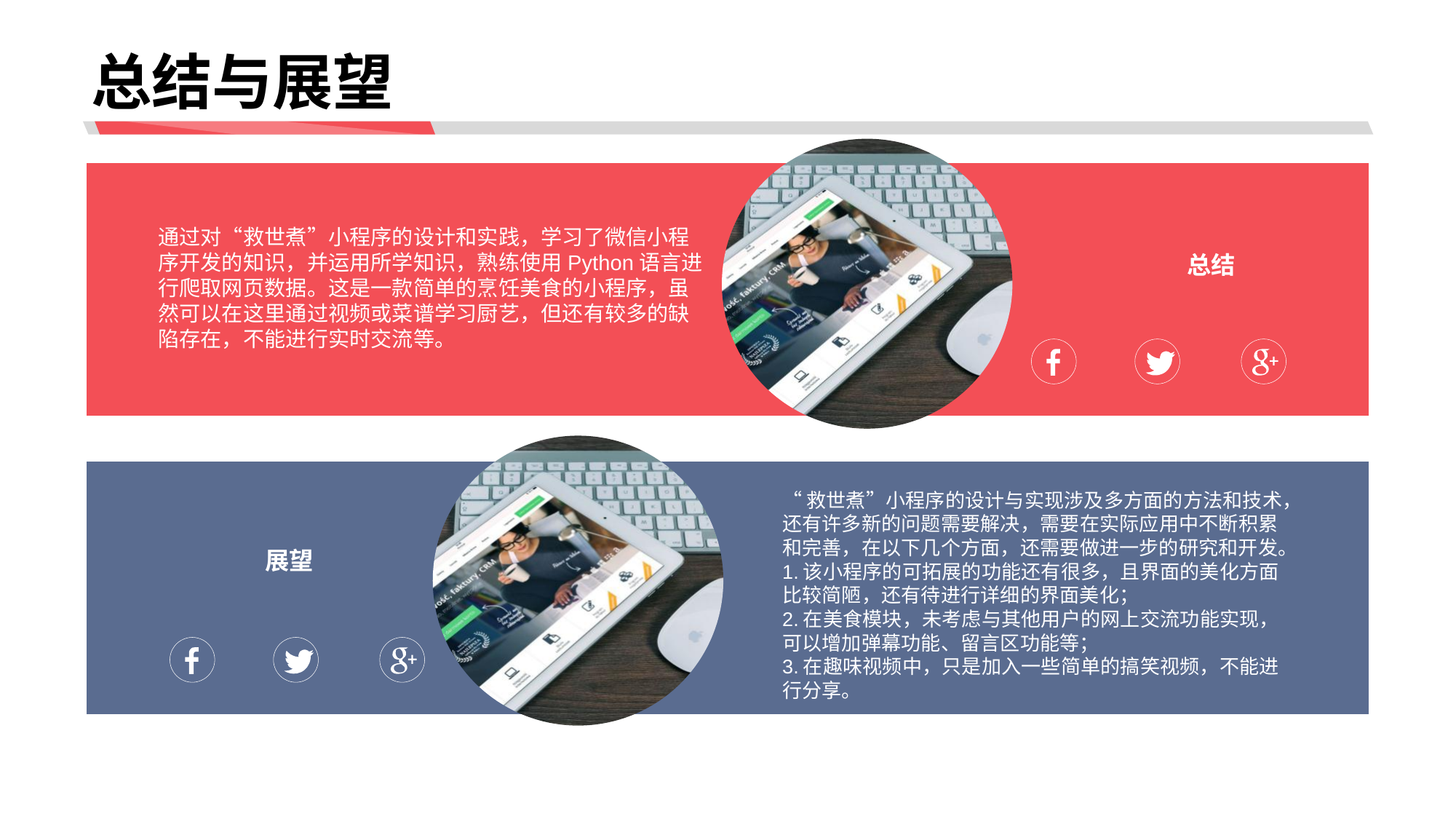

# 总结与展望

通过对“救世煮”小程序的设计和实践，学习了微信小程
序开发的知识，并运用所学知识，熟练使用Python语言进
行爬取网页数据。这是一款简单的烹饪美食的小程序，虽
然可以在这里通过视频或菜谱学习厨艺，但还有较多的缺
陷存在，不能进行实时交流等。

“救世煮”小程序的设计与实现涉及多方面的方法和技术，
还有许多新的问题需要解决，需要在实际应用中不断积累
和完善，在以下几个方面，还需要做进一步的研究和开发。
1.该小程序的可拓展的功能还有很多，且界面的美化方面
比较简陋，还有待进行详细的界面美化；
2.在美食模块，未考虑与其他用户的网上交流功能实现，
可以增加弹幕功能、留言区功能等；
3.在趣味视频中，只是加入一些简单的搞笑视频，不能进
行分享。
展望

总结